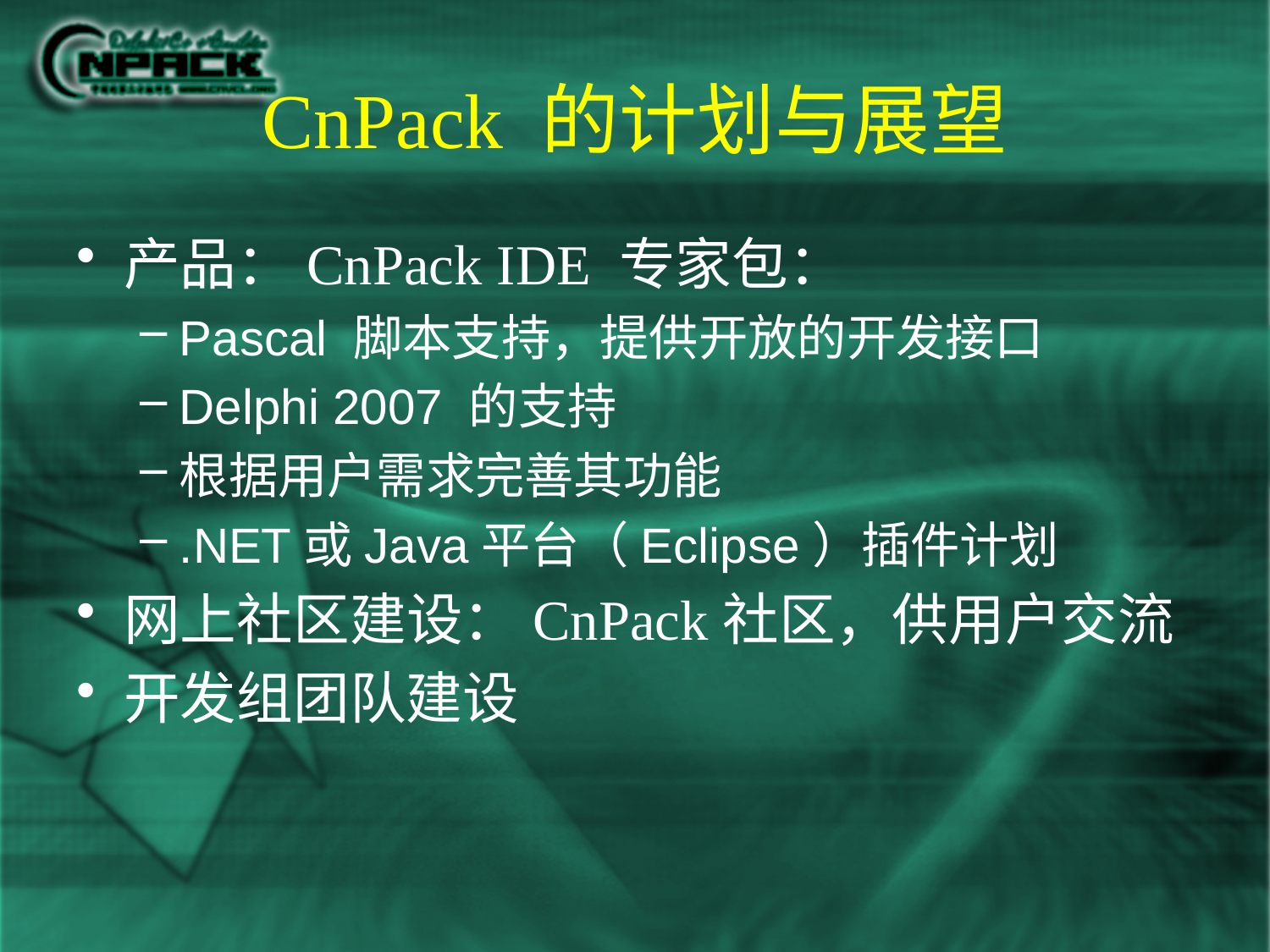

# CnPack 的计划与展望
产品：CnPack IDE 专家包：
Pascal 脚本支持，提供开放的开发接口
Delphi 2007 的支持
根据用户需求完善其功能
.NET或Java平台（Eclipse）插件计划
网上社区建设：CnPack社区，供用户交流
开发组团队建设